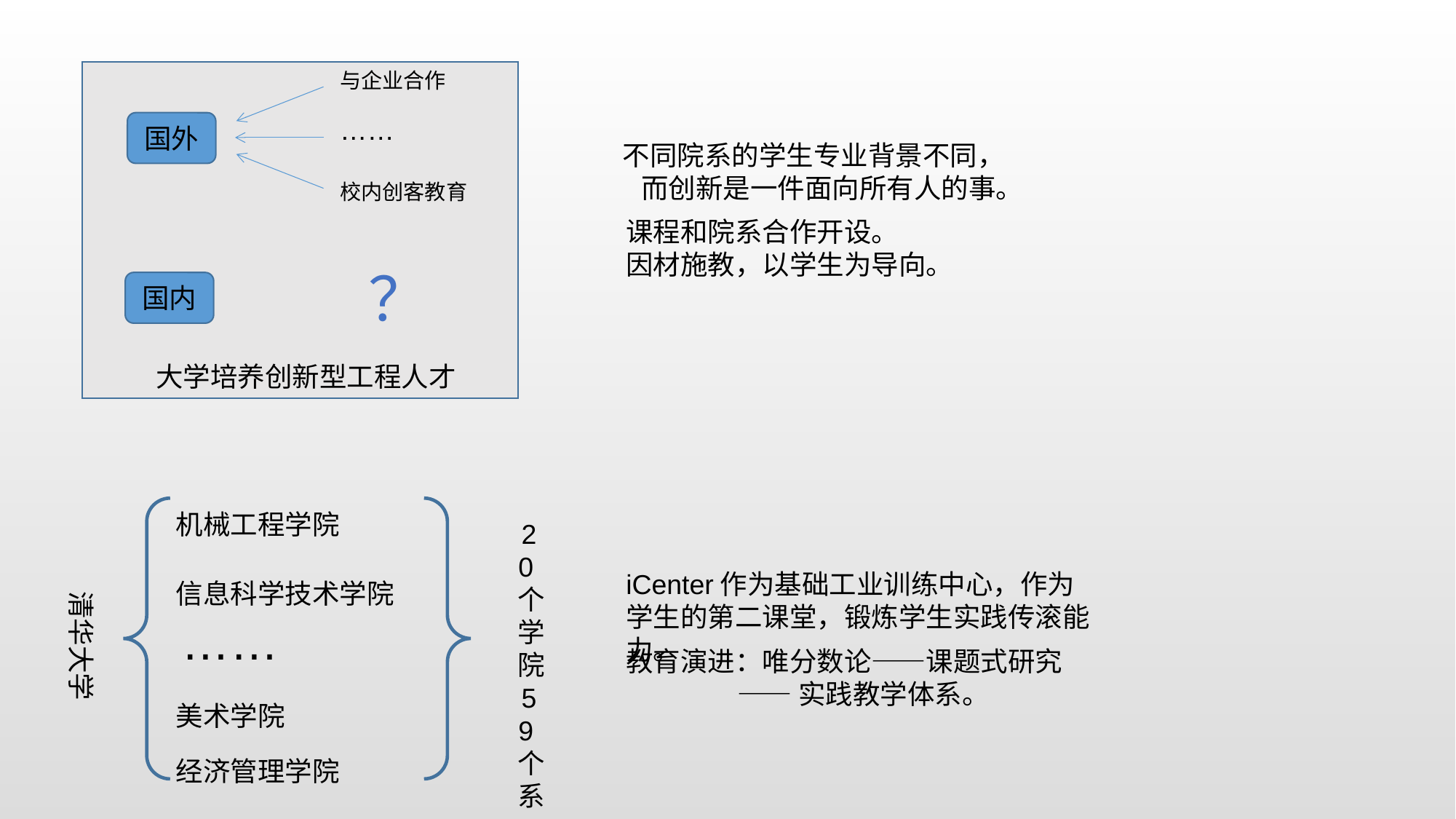

与企业合作
……
校内创客教育

国外
？

国内
大学培养创新型工程人才
不同院系的学生专业背景不同，    而创新是一件面向所有人的事。
课程和院系合作开设。
因材施教，以学生为导向。
……
机械工程学院
美术学院
信息科学技术学院
经济管理学院

清华大学
20个学院59个系
iCenter作为基础工业训练中心，作为学生的第二课堂，锻炼学生实践传滚能力。
教育演进：唯分数论——课题式研究
                  ——实践教学体系。